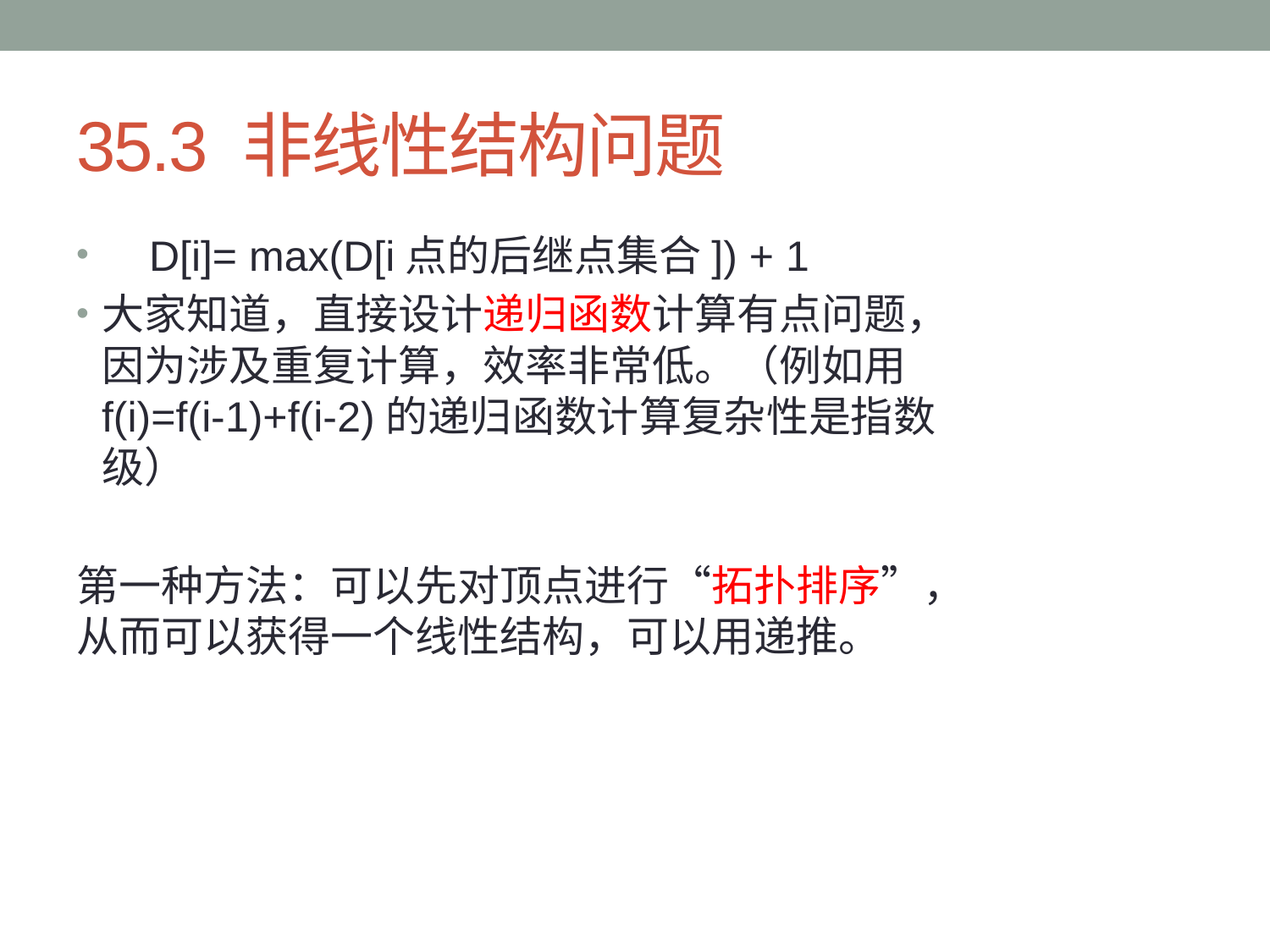

# 35.3 非线性结构问题
    D[i]= max(D[i点的后继点集合]) + 1
大家知道，直接设计递归函数计算有点问题，因为涉及重复计算，效率非常低。（例如用f(i)=f(i-1)+f(i-2)的递归函数计算复杂性是指数级）

第一种方法：可以先对顶点进行“拓扑排序”，从而可以获得一个线性结构，可以用递推。